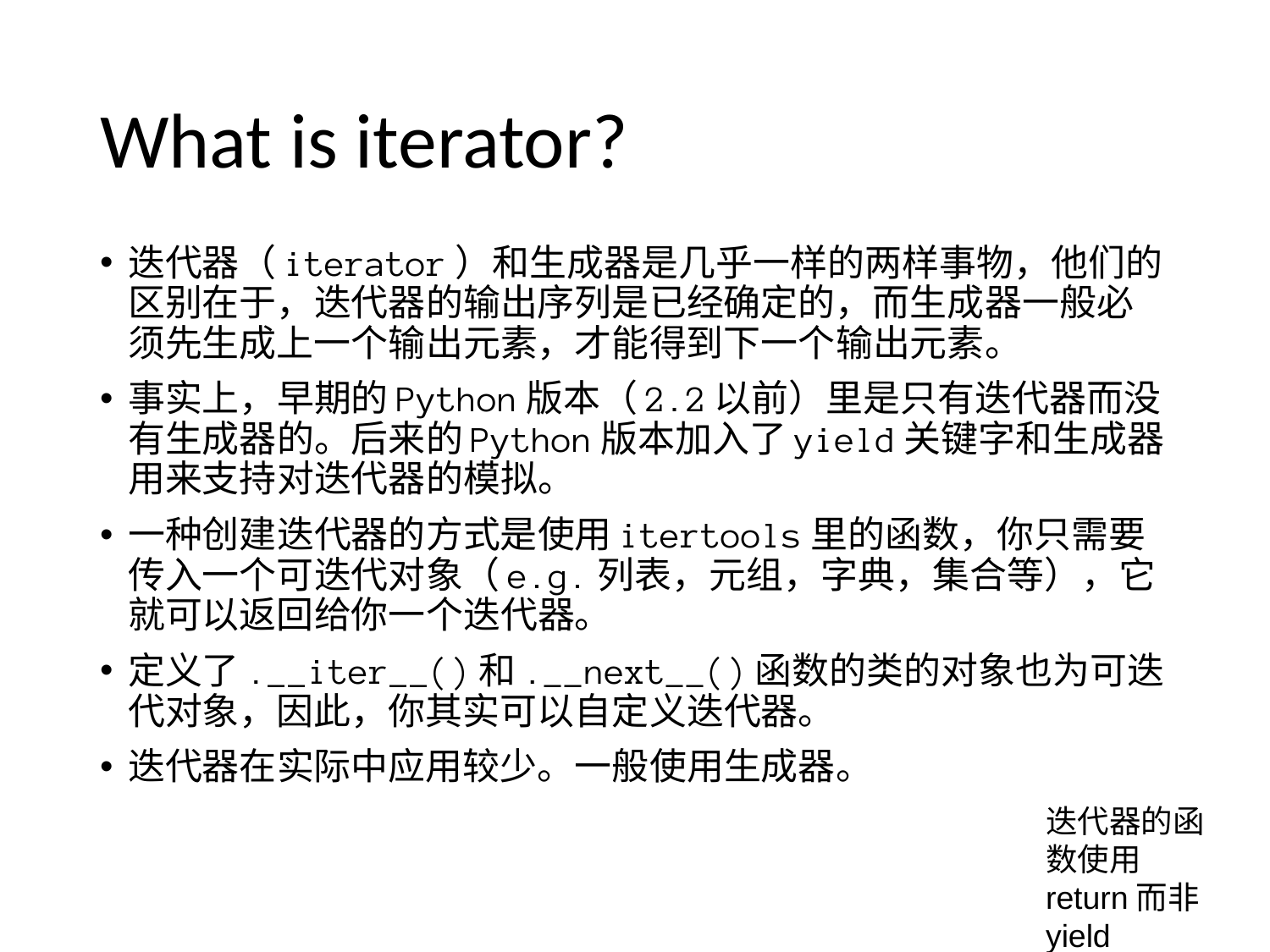

# What is iterator?
迭代器（iterator）和生成器是几乎一样的两样事物，他们的区别在于，迭代器的输出序列是已经确定的，而生成器一般必须先生成上一个输出元素，才能得到下一个输出元素。
事实上，早期的Python版本（2.2以前）里是只有迭代器而没有生成器的。后来的Python版本加入了yield关键字和生成器用来支持对迭代器的模拟。
一种创建迭代器的方式是使用itertools里的函数，你只需要传入一个可迭代对象（e.g.列表，元组，字典，集合等），它就可以返回给你一个迭代器。
定义了.__iter__()和.__next__()函数的类的对象也为可迭代对象，因此，你其实可以自定义迭代器。
迭代器在实际中应用较少。一般使用生成器。
迭代器的函数使用return而非yield